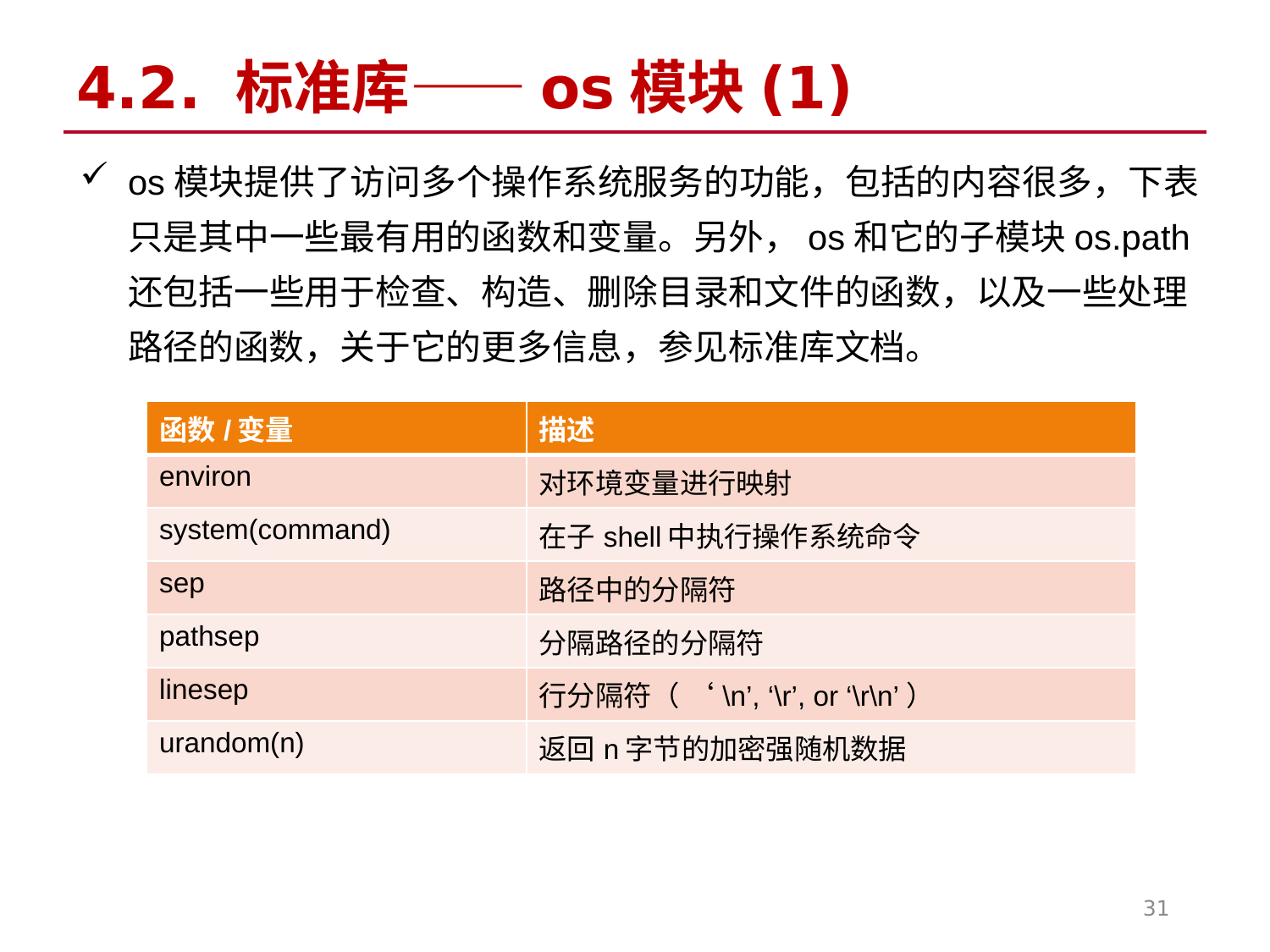

# 4.2. 标准库——os模块(1)
os模块提供了访问多个操作系统服务的功能，包括的内容很多，下表只是其中一些最有用的函数和变量。另外，os和它的子模块os.path还包括一些用于检查、构造、删除目录和文件的函数，以及一些处理路径的函数，关于它的更多信息，参见标准库文档。
| 函数/变量 | 描述 |
| --- | --- |
| environ | 对环境变量进行映射 |
| system(command) | 在子shell中执行操作系统命令 |
| sep | 路径中的分隔符 |
| pathsep | 分隔路径的分隔符 |
| linesep | 行分隔符（ ‘\n’, ‘\r’, or ‘\r\n’） |
| urandom(n) | 返回n字节的加密强随机数据 |
31